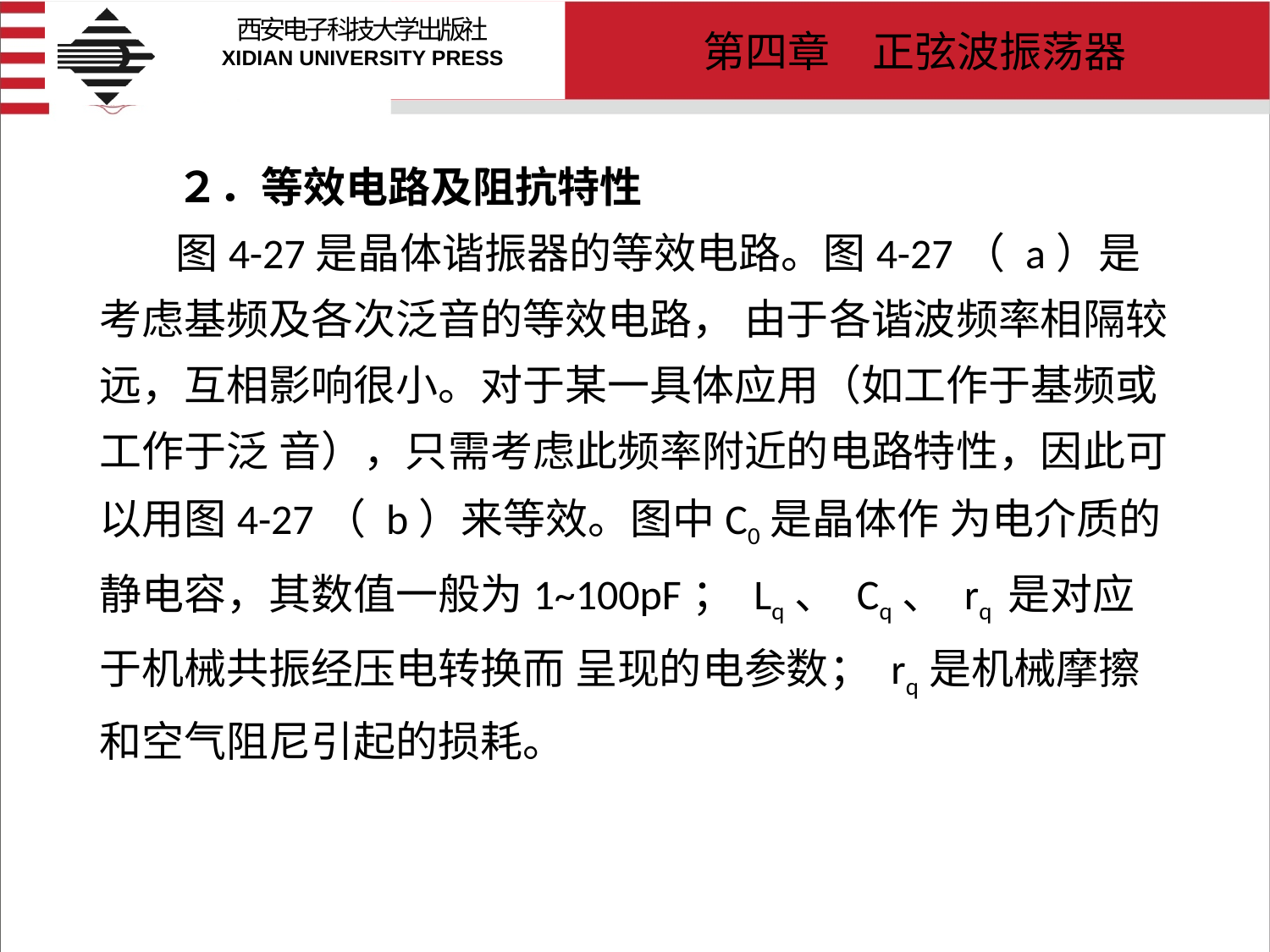

# ２．等效电路及阻抗特性 图4-27是晶体谐振器的等效电路。图4-27（ a）是考虑基频及各次泛音的等效电路， 由于各谐波频率相隔较远，互相影响很小。对于某一具体应用（如工作于基频或工作于泛 音），只需考虑此频率附近的电路特性，因此可以用图4-27（ b）来等效。图中C0是晶体作 为电介质的静电容，其数值一般为1~100pF； Lq、 Cq、 rq 是对应于机械共振经压电转换而 呈现的电参数； rq是机械摩擦和空气阻尼引起的损耗。